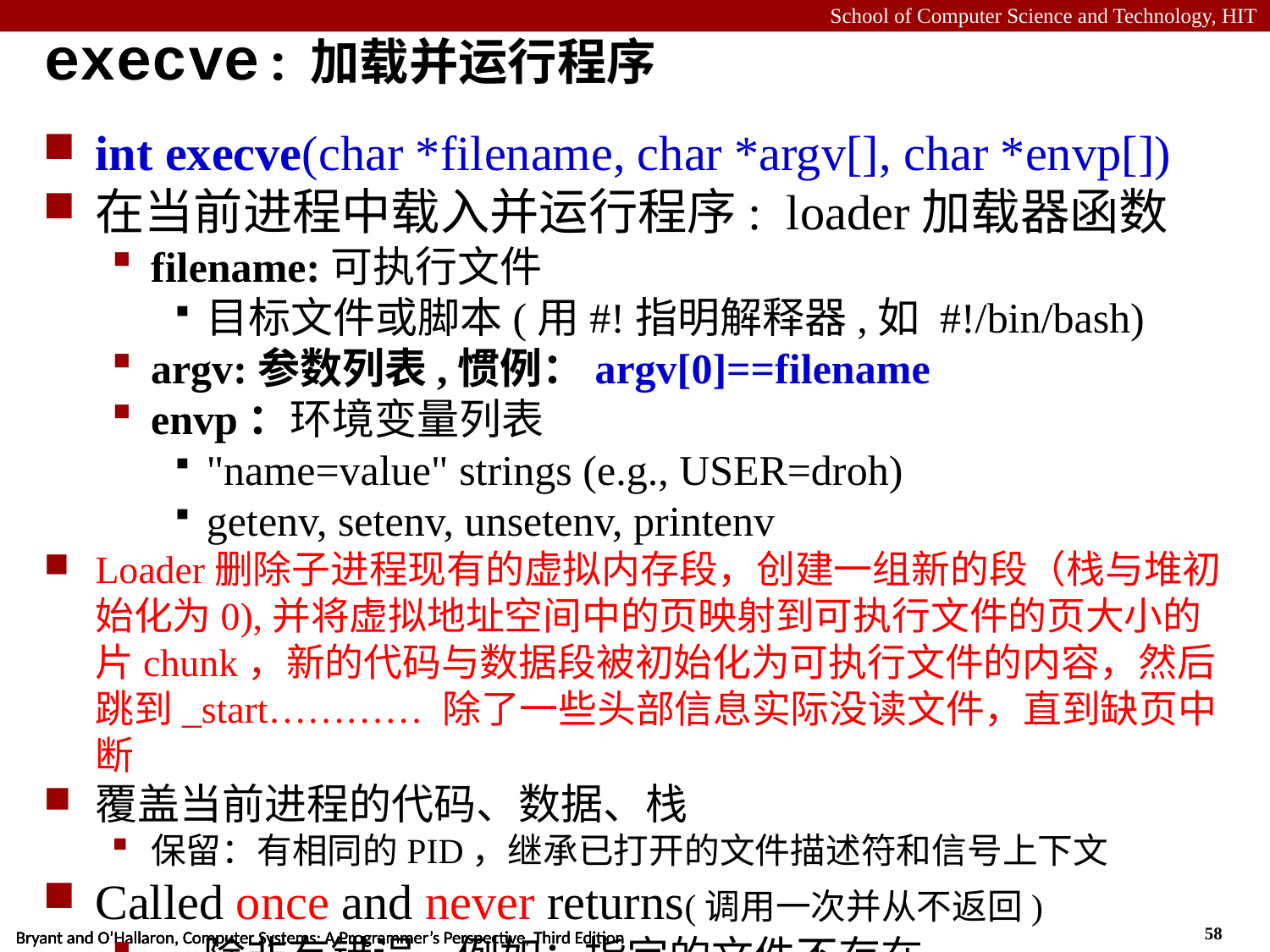

# execve:加载并运行程序
int execve(char *filename, char *argv[], char *envp[])
在当前进程中载入并运行程序:  loader加载器函数
filename:可执行文件
目标文件或脚本(用#!指明解释器,如 #!/bin/bash)
argv:参数列表,惯例：argv[0]==filename
envp：环境变量列表
"name=value" strings (e.g., USER=droh)
getenv, setenv, unsetenv, printenv
Loader删除子进程现有的虚拟内存段，创建一组新的段（栈与堆初始化为0),并将虚拟地址空间中的页映射到可执行文件的页大小的片chunk，新的代码与数据段被初始化为可执行文件的内容，然后跳到_start………… 除了一些头部信息实际没读文件，直到缺页中断
覆盖当前进程的代码、数据、栈
保留：有相同的PID，继承已打开的文件描述符和信号上下文
Called once and never returns(调用一次并从不返回)
…除非有错误，例如：指定的文件不存在